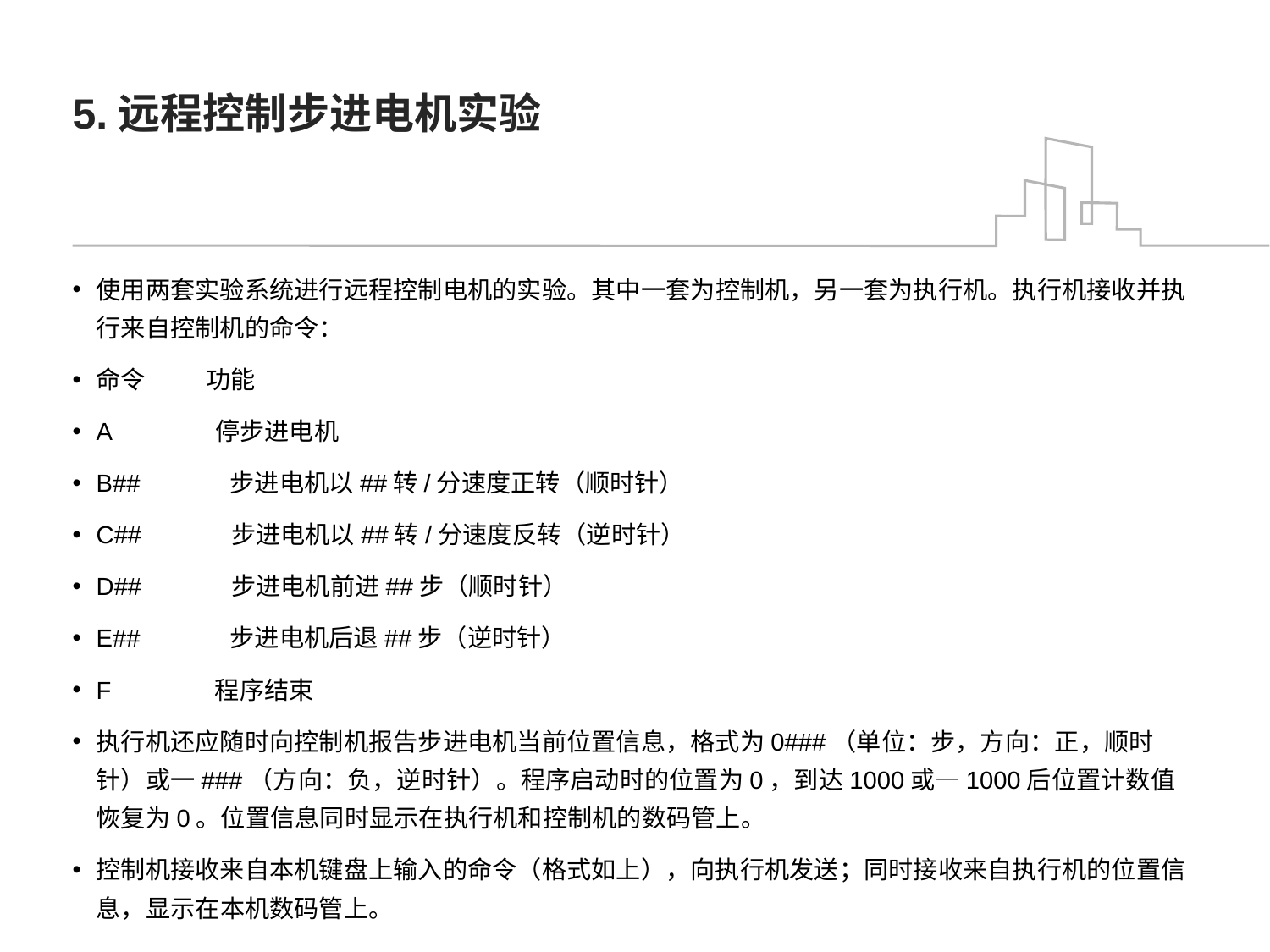

# 5.远程控制步进电机实验
使用两套实验系统进行远程控制电机的实验。其中一套为控制机，另一套为执行机。执行机接收并执行来自控制机的命令：
命令           功能
A              停步进电机
B##            步进电机以##转/分速度正转（顺时针）
C##            步进电机以##转/分速度反转（逆时针）
D##            步进电机前进##步（顺时针）
E##            步进电机后退##步（逆时针）
F              程序结束
执行机还应随时向控制机报告步进电机当前位置信息，格式为0###（单位：步，方向：正，顺时针）或一###（方向：负，逆时针）。程序启动时的位置为0，到达1000或—1000后位置计数值恢复为0。位置信息同时显示在执行机和控制机的数码管上。
控制机接收来自本机键盘上输入的命令（格式如上），向执行机发送；同时接收来自执行机的位置信息，显示在本机数码管上。